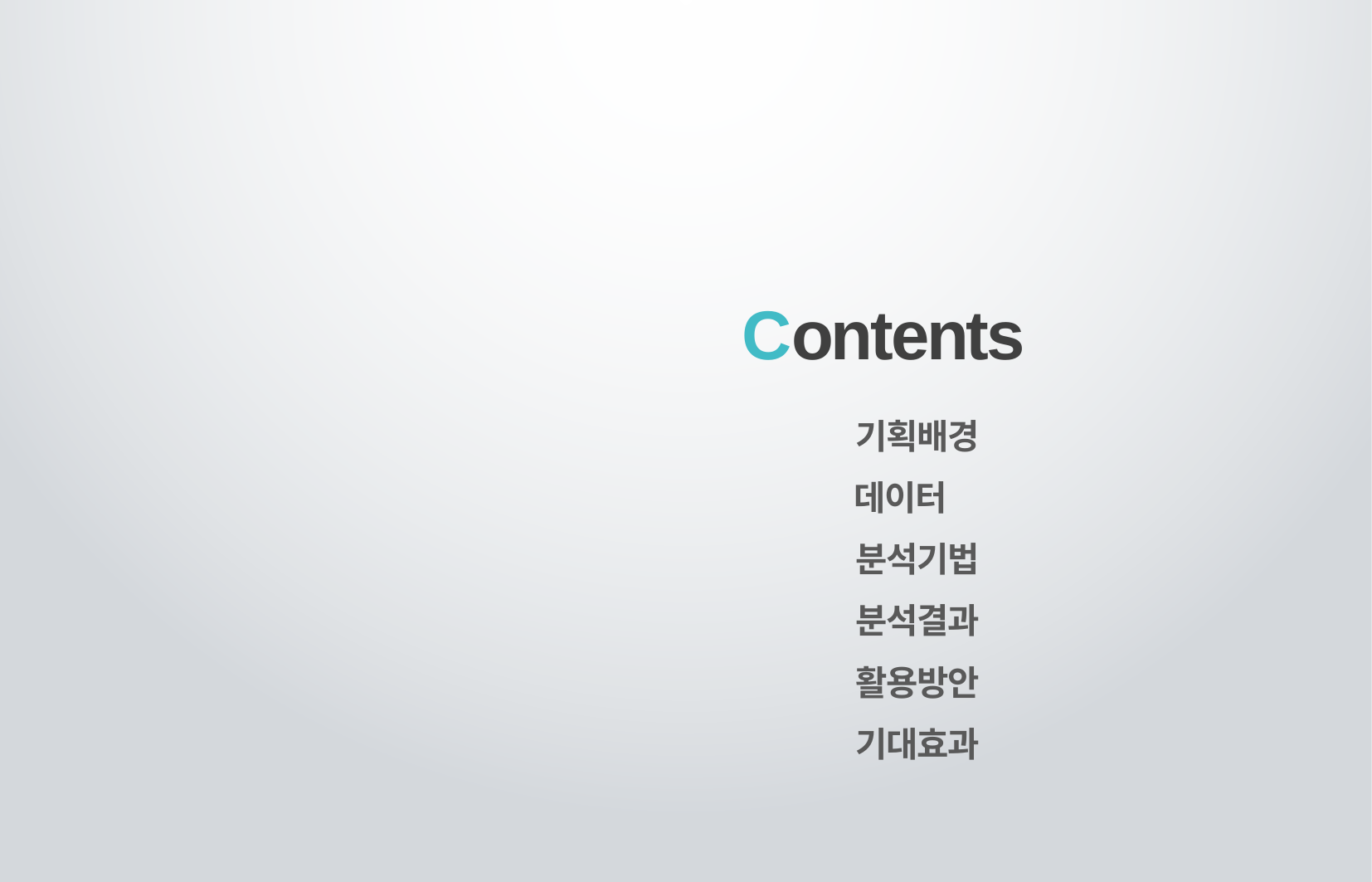

Contents
기획배경
데이터
분석기법
분석결과
활용방안
기대효과